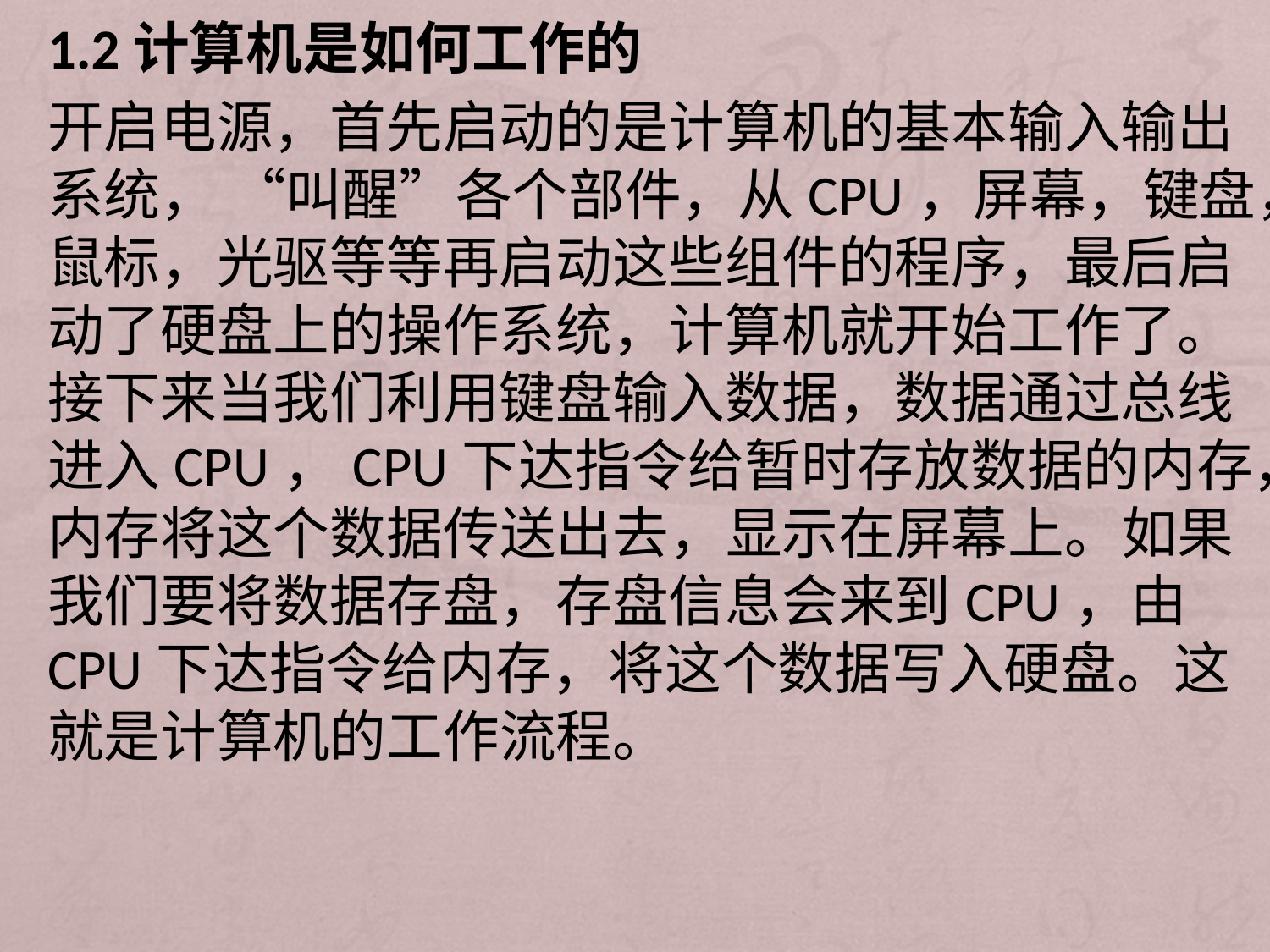

1.2计算机是如何工作的
开启电源，首先启动的是计算机的基本输入输出系统， “叫醒”各个部件，从CPU，屏幕，键盘，鼠标，光驱等等再启动这些组件的程序，最后启动了硬盘上的操作系统，计算机就开始工作了。接下来当我们利用键盘输入数据，数据通过总线进入CPU，CPU下达指令给暂时存放数据的内存，内存将这个数据传送出去，显示在屏幕上。如果我们要将数据存盘，存盘信息会来到CPU，由CPU下达指令给内存，将这个数据写入硬盘。这就是计算机的工作流程。